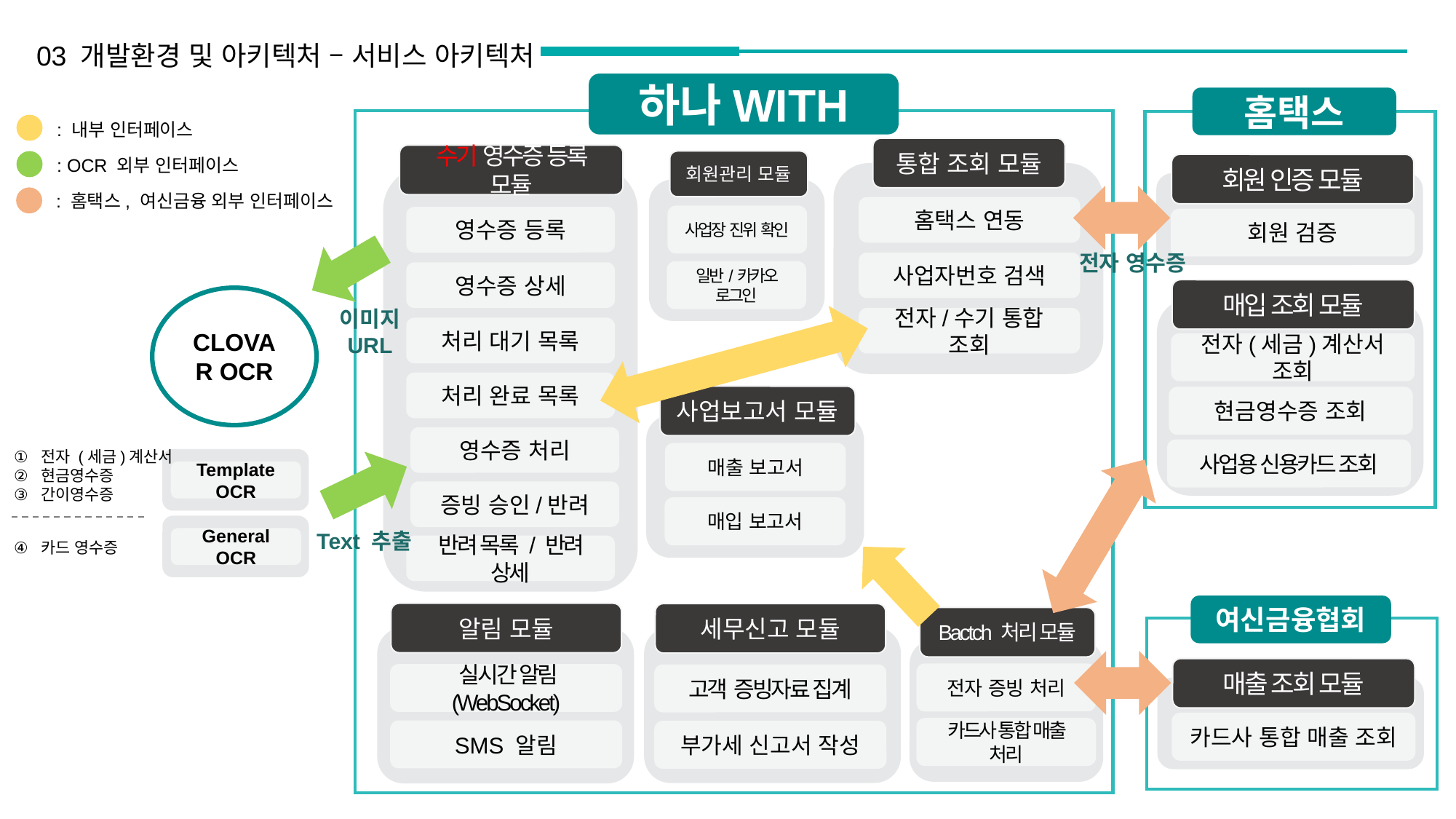

03 개발환경 및 아키텍처 – 서비스 아키텍처
하나WITH
홈택스
: 내부 인터페이스

: OCR 외부 인터페이스

: 홈택스, 여신금융 외부 인터페이스

통합 조회 모듈
수기 영수증 등록 모듈
회원관리 모듈
회원 인증 모듈

홈택스 연동
사업장  진위  확인
영수증 등록
회원 검증

전자 영수증
사업자번호 검색
일반/카카오 로그인
영수증 상세
매입 조회 모듈
CLOVAR OCR

이미지 URL
전자/수기 통합 조회
처리 대기 목록
전자(세금)계산서 조회
처리 완료 목록
사업보고서 모듈
현금영수증 조회

영수증 처리
사업용 신용카드 조회
전자 (세금)계산서
현금영수증
간이영수증
매출 보고서

Template OCR
증빙 승인/반려
매입 보고서

Text 추출
General OCR
카드 영수증
반려 목록 / 반려 상세

여신금융협회
알림 모듈
세무신고 모듈
Bactch 처리 모듈

매출 조회 모듈
전자 증빙 처리
 실시간 알림(WebSocket)
고객  증빙자료 집계

카드사 통합 매출 조회
카드사 통합 매출 처리
SMS 알림
부가세 신고서 작성